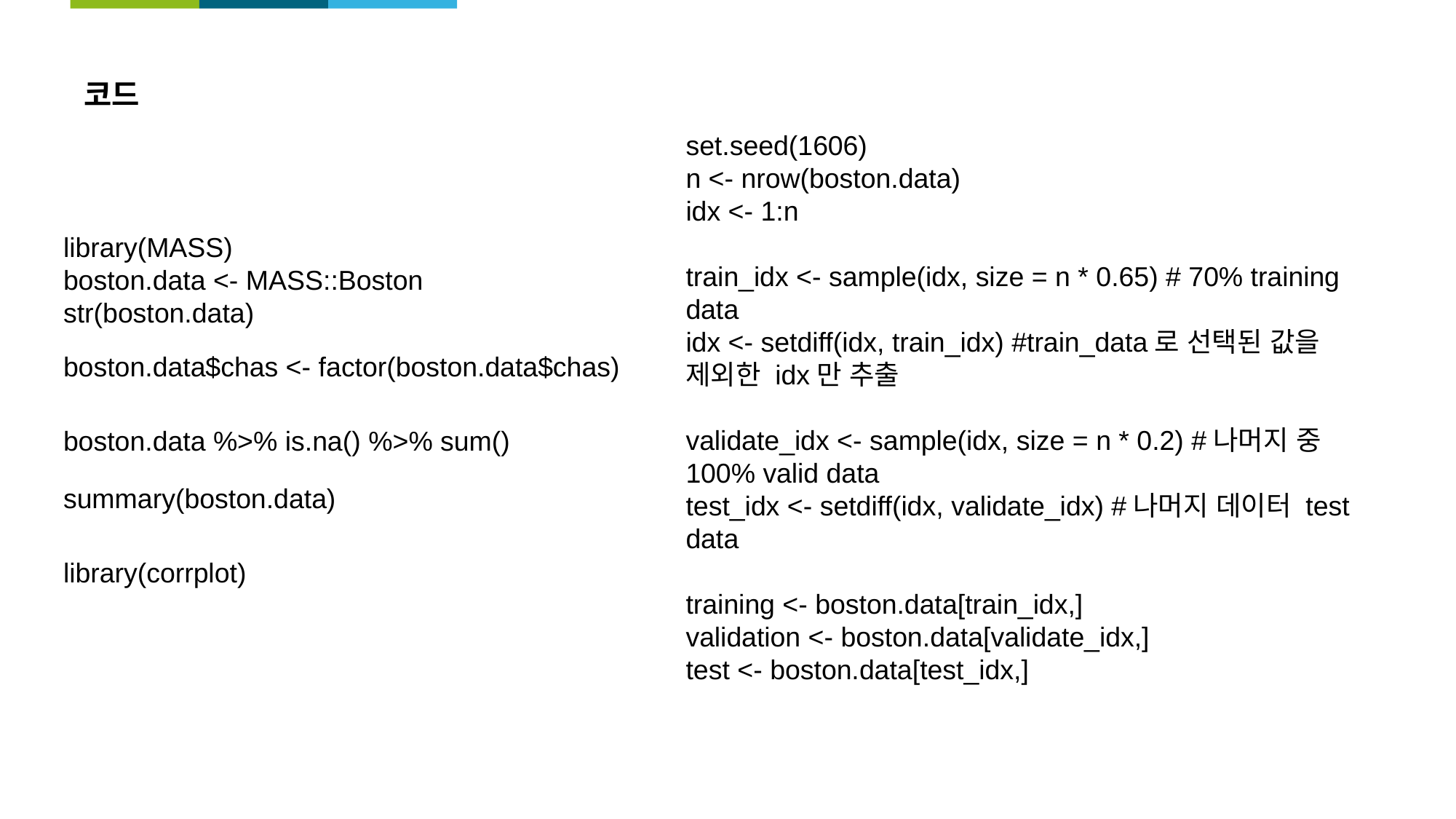

코드
set.seed(1606)
n <- nrow(boston.data)
idx <- 1:n

train_idx <- sample(idx, size = n * 0.65) # 70% training data
idx <- setdiff(idx, train_idx) #train_data로 선택된 값을 제외한 idx만 추출

validate_idx <- sample(idx, size = n * 0.2) #나머지 중 100% valid data
test_idx <- setdiff(idx, validate_idx) #나머지 데이터 test data

training <- boston.data[train_idx,]
validation <- boston.data[validate_idx,]
test <- boston.data[test_idx,]
library(MASS)
boston.data <- MASS::Boston
str(boston.data)
boston.data$chas <- factor(boston.data$chas)
boston.data %>% is.na() %>% sum()
summary(boston.data)
library(corrplot)